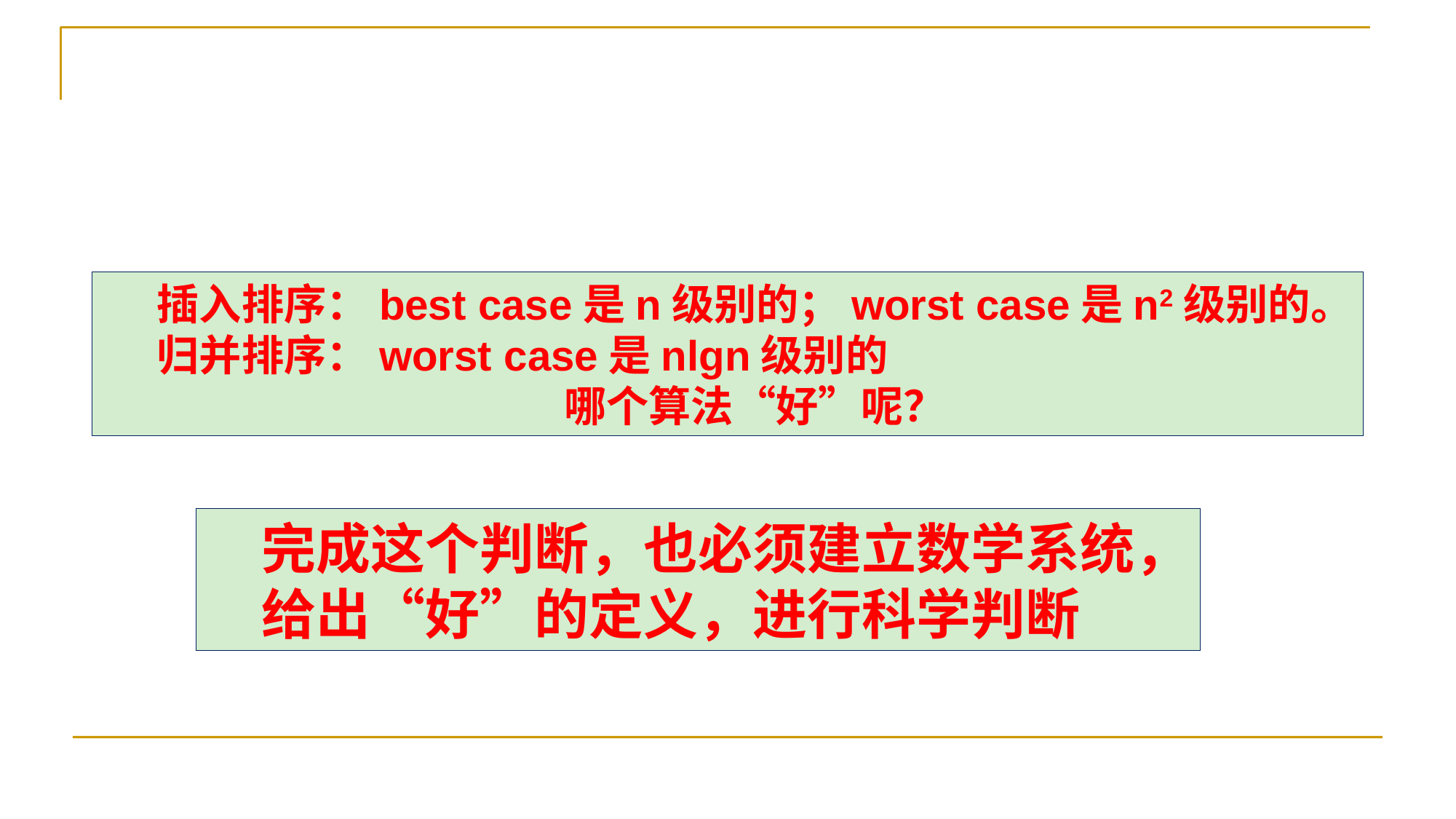

#
插入排序：best case是n级别的；worst case是n2级别的。
归并排序：worst case是nlgn级别的
哪个算法“好”呢？
完成这个判断，也必须建立数学系统，给出“好”的定义，进行科学判断